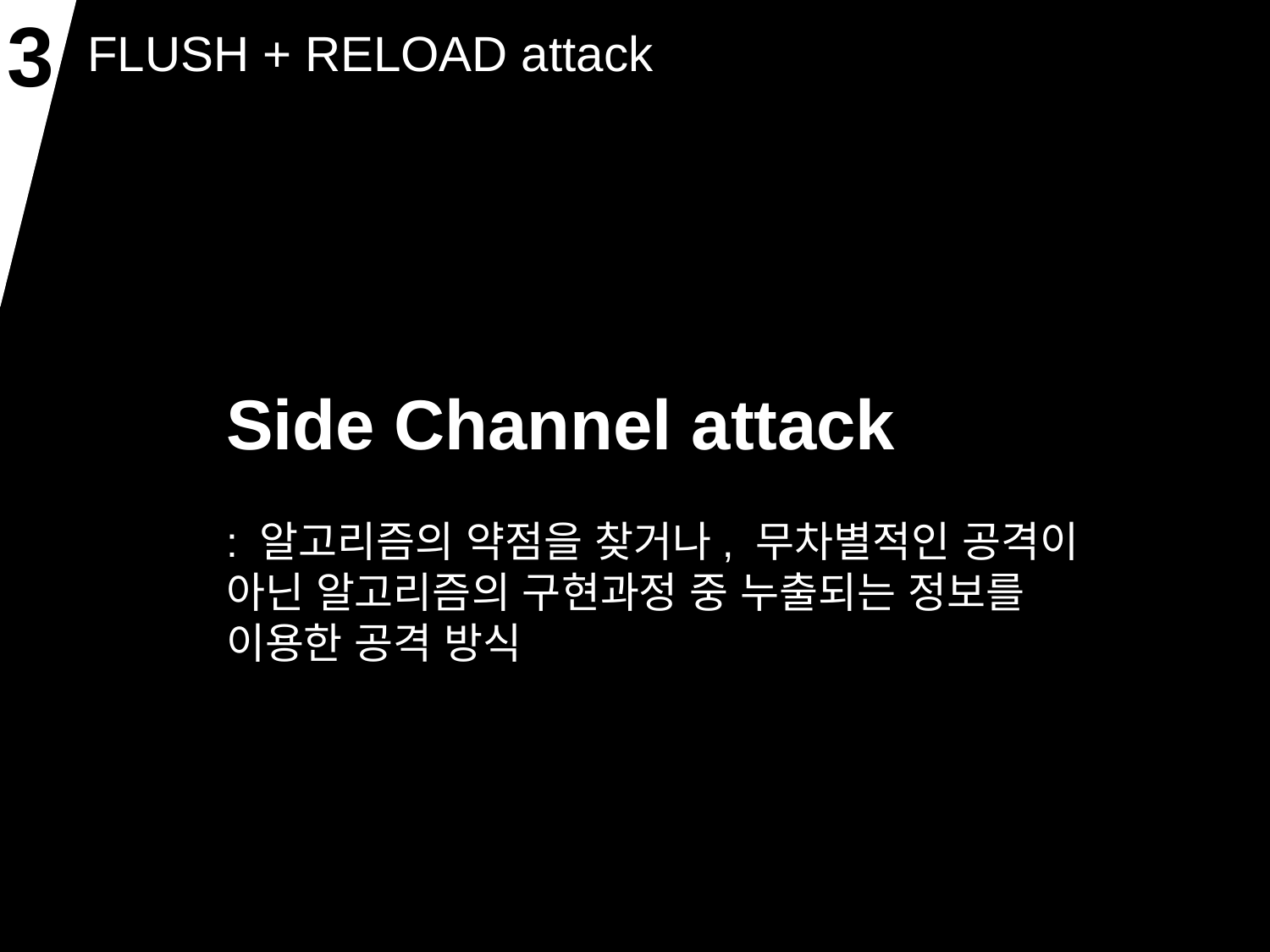

3
   FLUSH + RELOAD attack

Side Channel attack
: 알고리즘의 약점을 찾거나, 무차별적인 공격이 아닌 알고리즘의 구현과정 중 누출되는 정보를 이용한 공격 방식